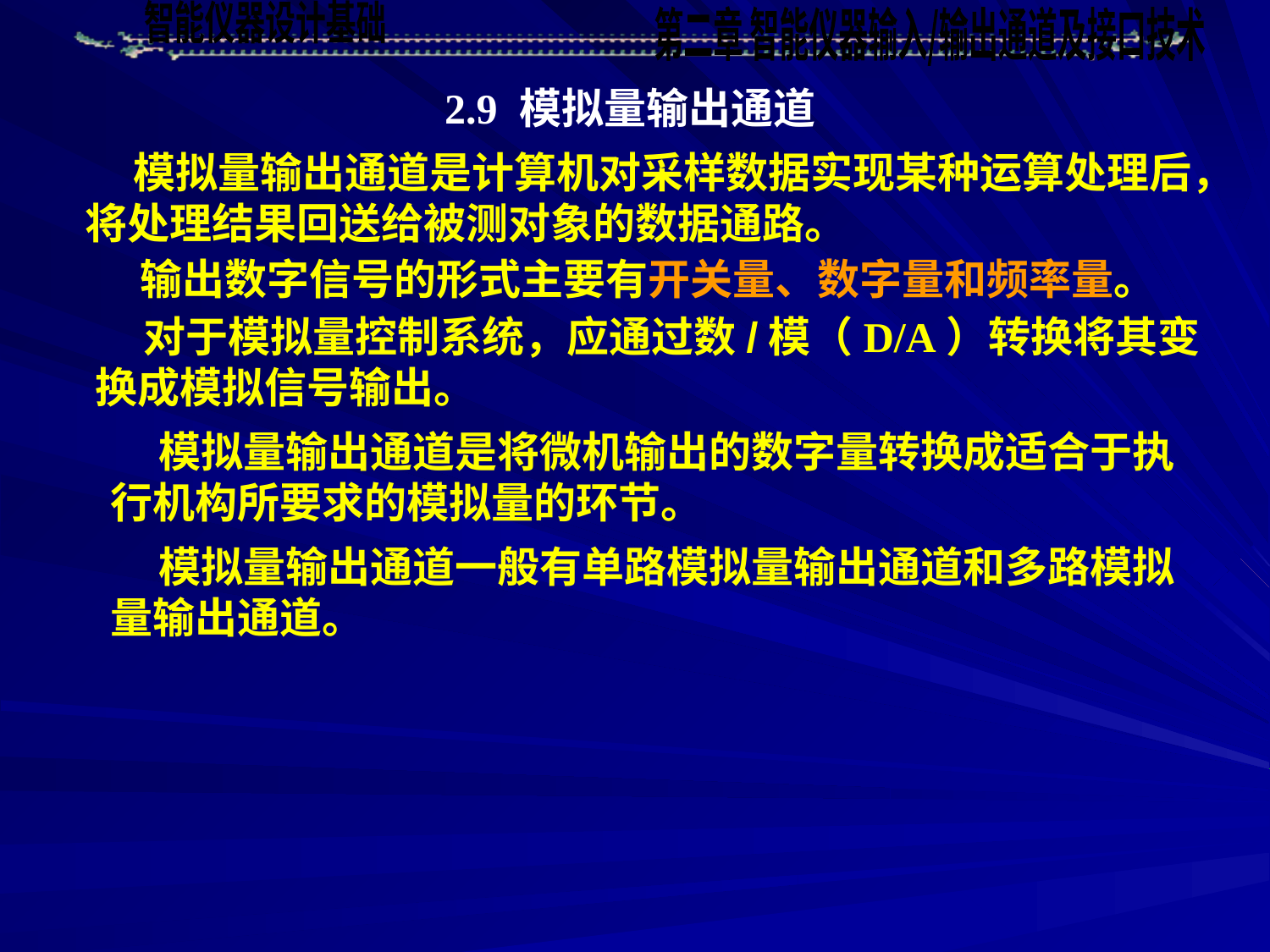

2.9 模拟量输出通道
    模拟量输出通道是计算机对采样数据实现某种运算处理后，将处理结果回送给被测对象的数据通路。
    输出数字信号的形式主要有开关量、数字量和频率量。
    对于模拟量控制系统，应通过数/模（D/A）转换将其变换成模拟信号输出。
    模拟量输出通道是将微机输出的数字量转换成适合于执行机构所要求的模拟量的环节。
    模拟量输出通道一般有单路模拟量输出通道和多路模拟量输出通道。